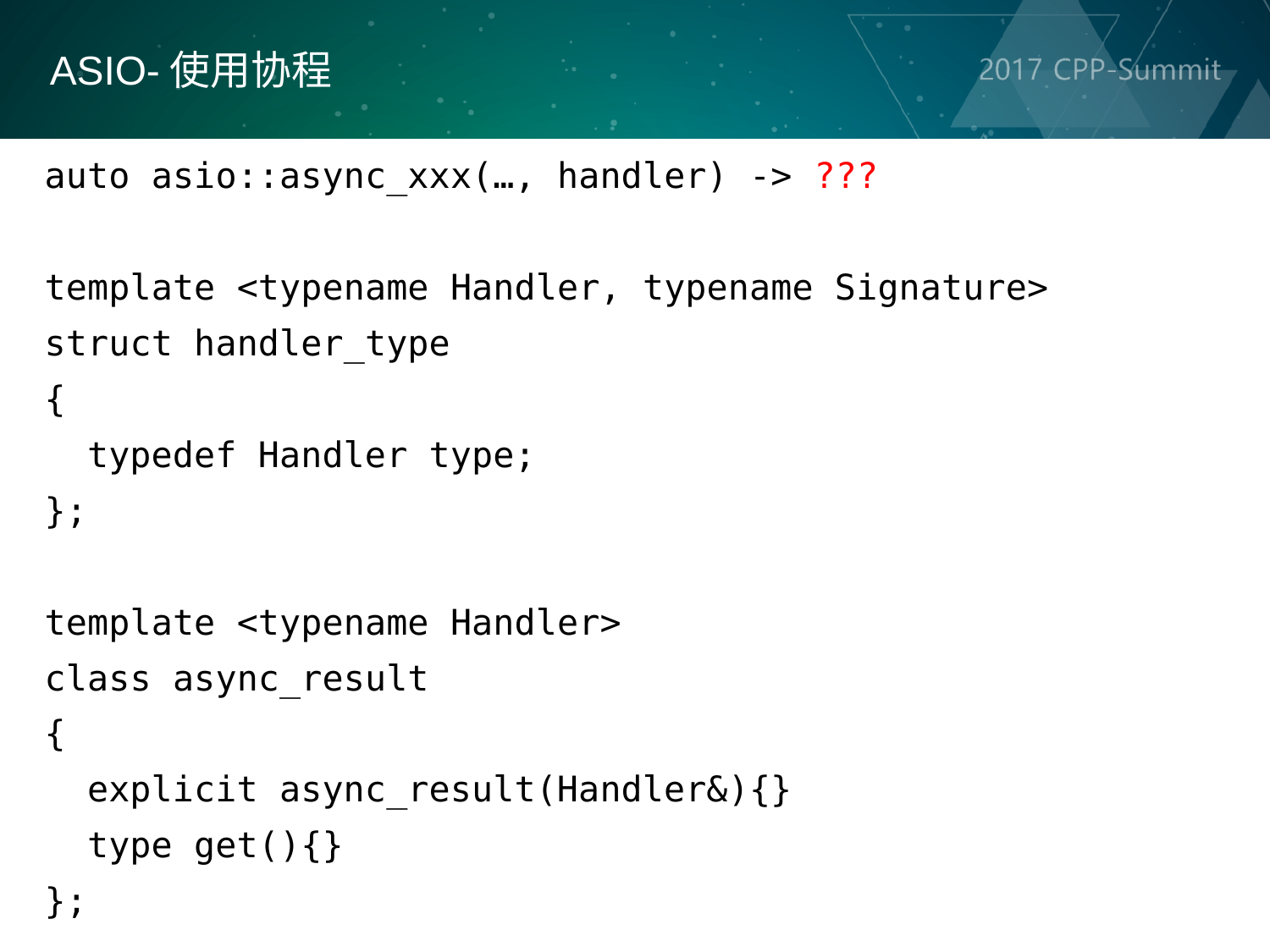

ASIO-使用协程
auto asio::async_xxx(…, handler) -> ???

template <typename Handler, typename Signature>
struct handler_type
{
  typedef Handler type;
};

template <typename Handler>
class async_result
{
  explicit async_result(Handler&){}
  type get(){}
};